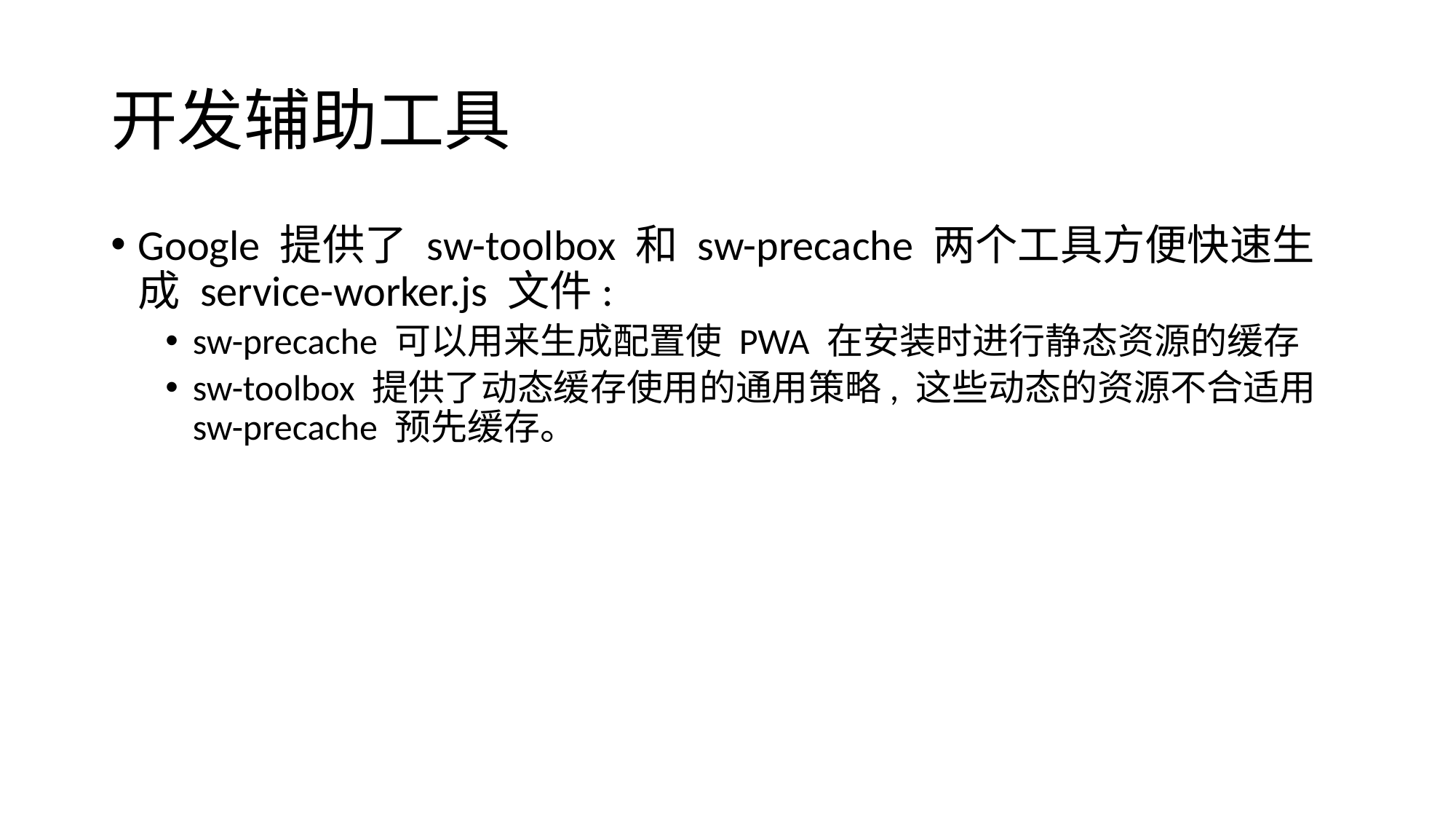

# 开发辅助工具
Google 提供了 sw-toolbox 和 sw-precache 两个工具方便快速生成 service-worker.js 文件:
sw-precache 可以用来生成配置使 PWA 在安装时进行静态资源的缓存
sw-toolbox 提供了动态缓存使用的通用策略, 这些动态的资源不合适用 sw-precache 预先缓存。